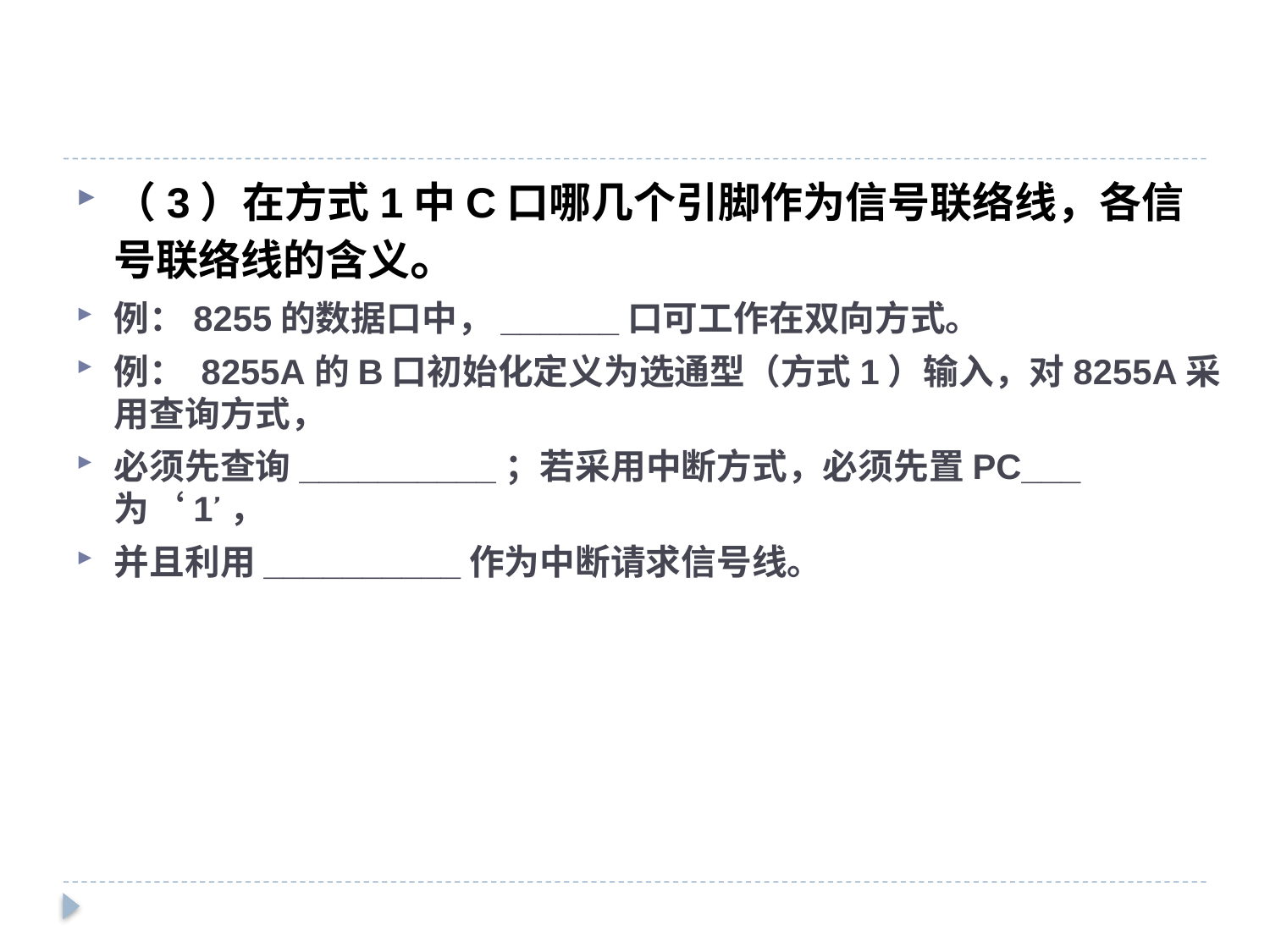

#
（3）在方式1中C口哪几个引脚作为信号联络线，各信号联络线的含义。
例：8255的数据口中，______口可工作在双向方式。
例： 8255A的B口初始化定义为选通型（方式1）输入，对8255A采用查询方式，
必须先查询__________；若采用中断方式，必须先置PC___为‘1’，
并且利用__________作为中断请求信号线。